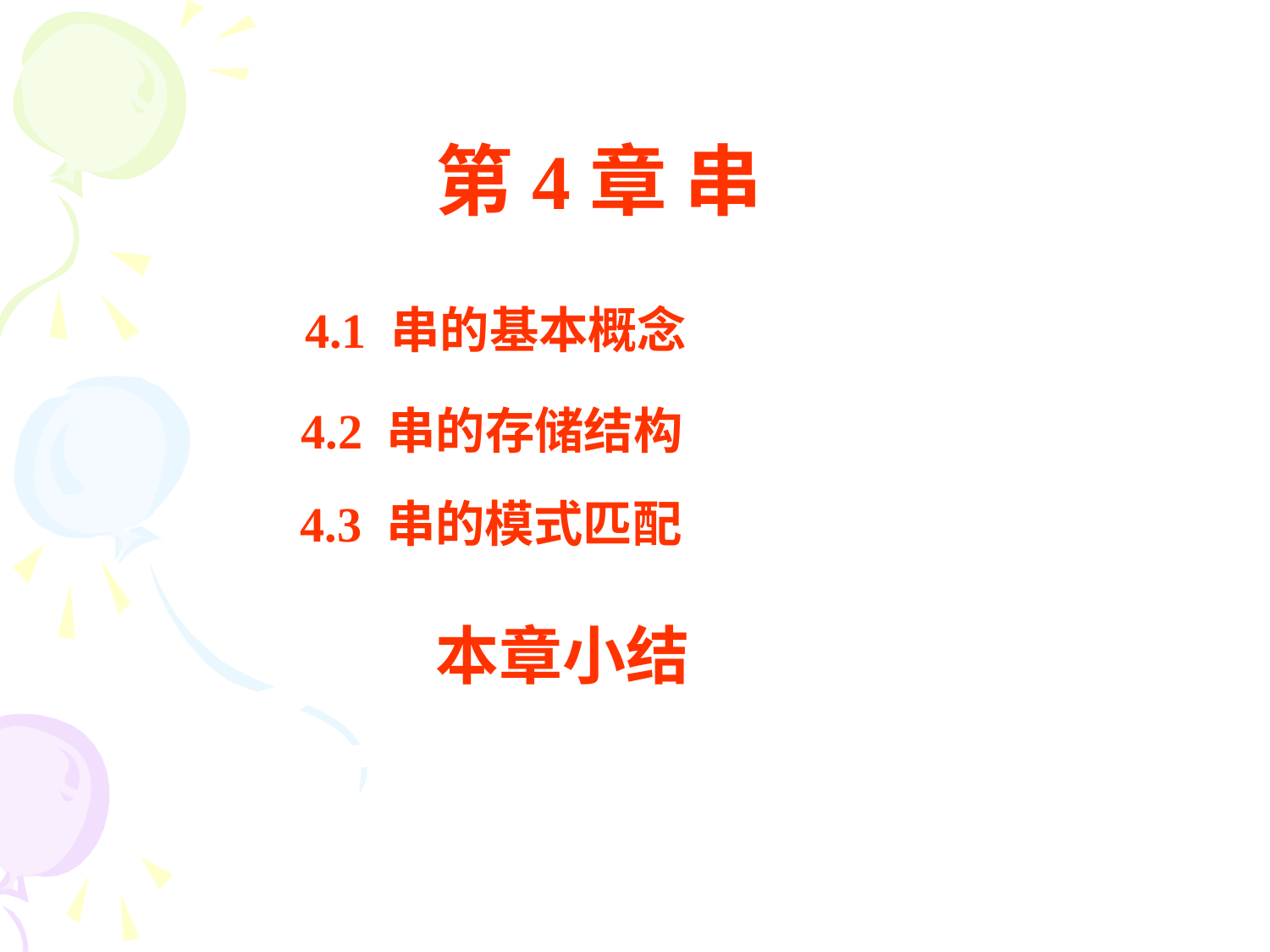

第4章 串
4.1 串的基本概念
4.2 串的存储结构
4.3 串的模式匹配
本章小结